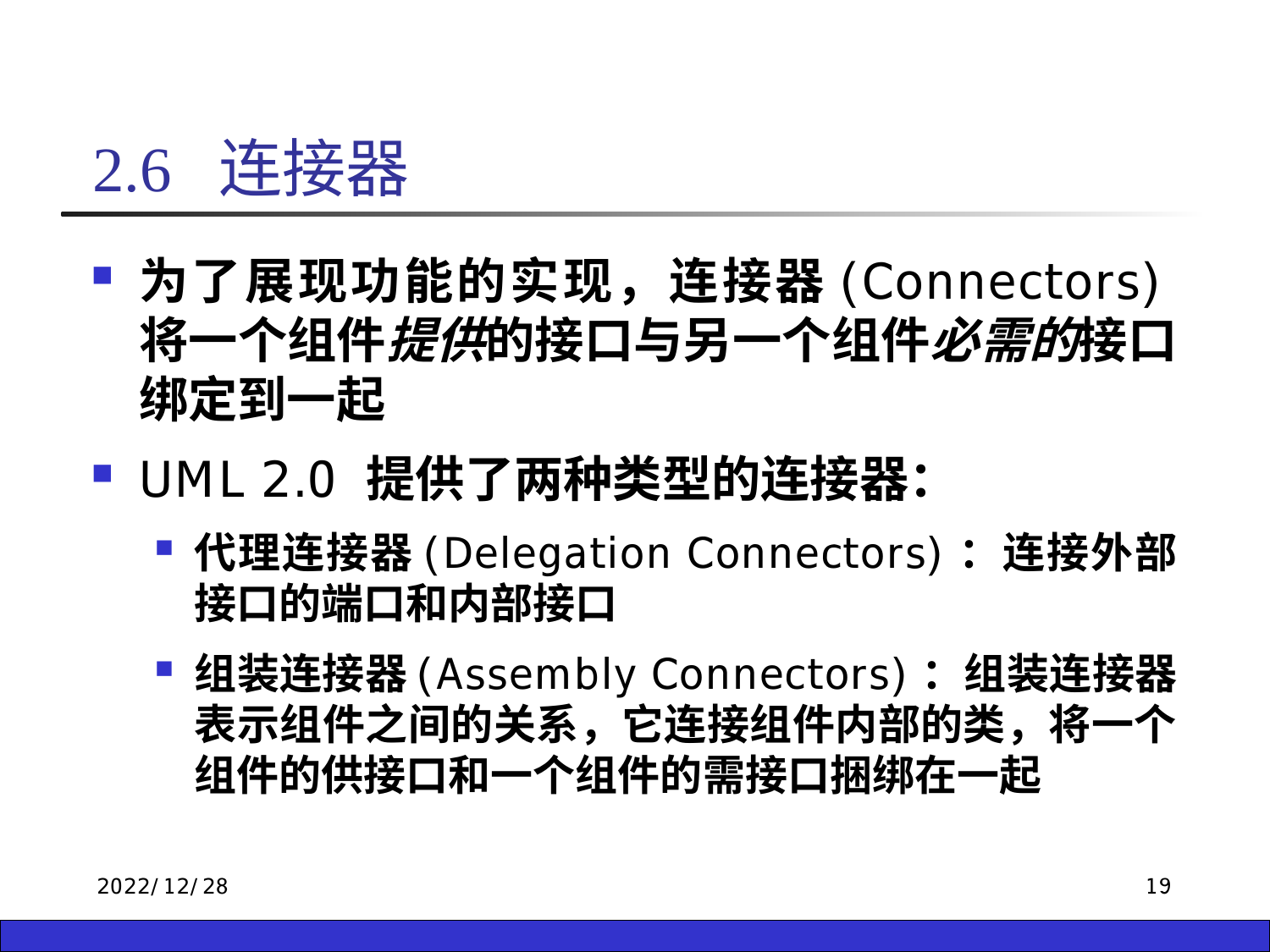

2.6  连接器
为了展现功能的实现，连接器(Connectors)将一个组件提供的接口与另一个组件必需的接口绑定到一起
UML 2.0 提供了两种类型的连接器：
代理连接器(Delegation Connectors)：连接外部接口的端口和内部接口
组装连接器(Assembly Connectors)：组装连接器表示组件之间的关系，它连接组件内部的类，将一个组件的供接口和一个组件的需接口捆绑在一起
2022/12/28
19